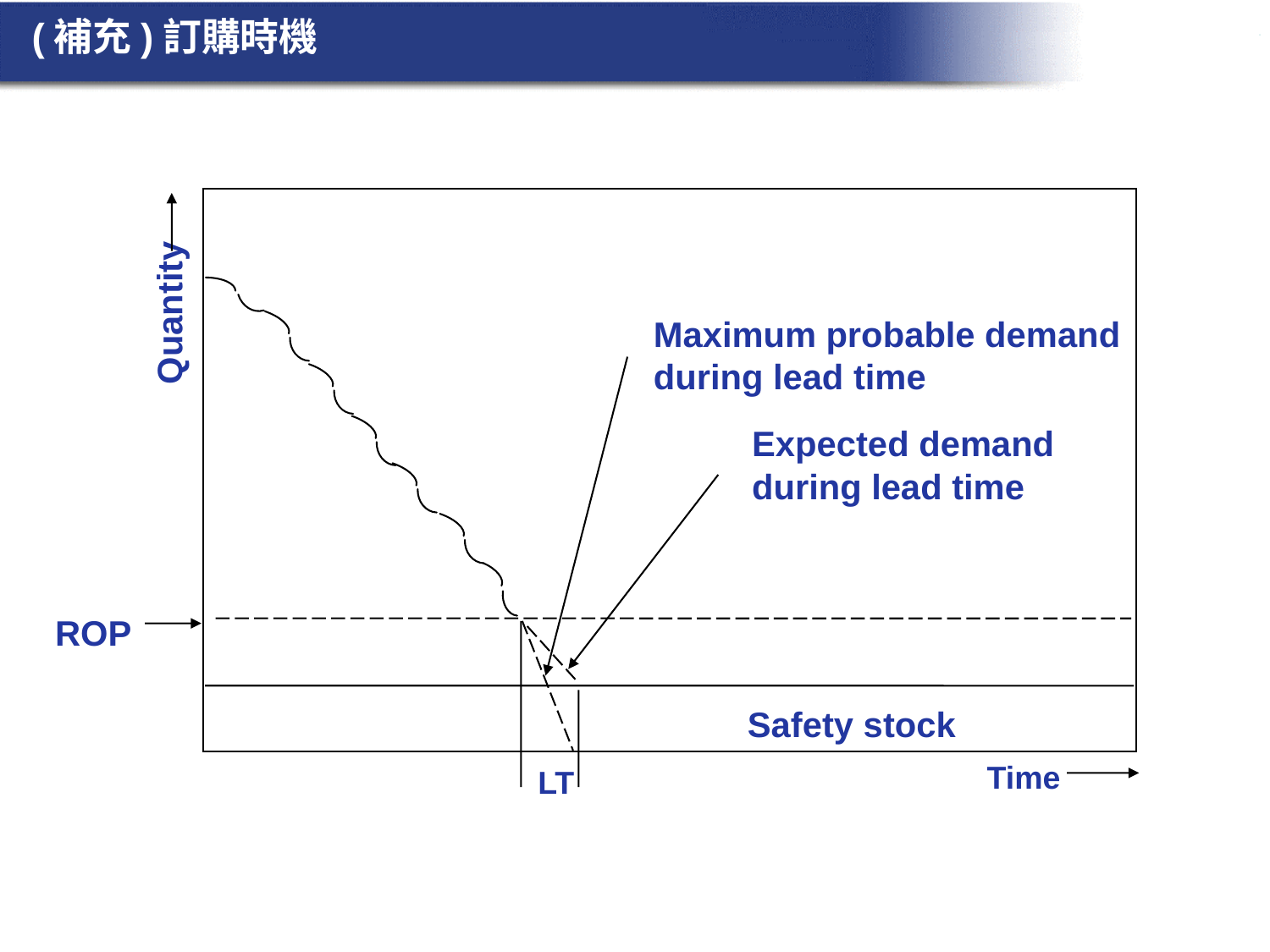

# (補充)訂購時機

Quantity
Maximum probable demand
during lead time

Expected demand
during lead time

ROP

Safety stock
Time
LT